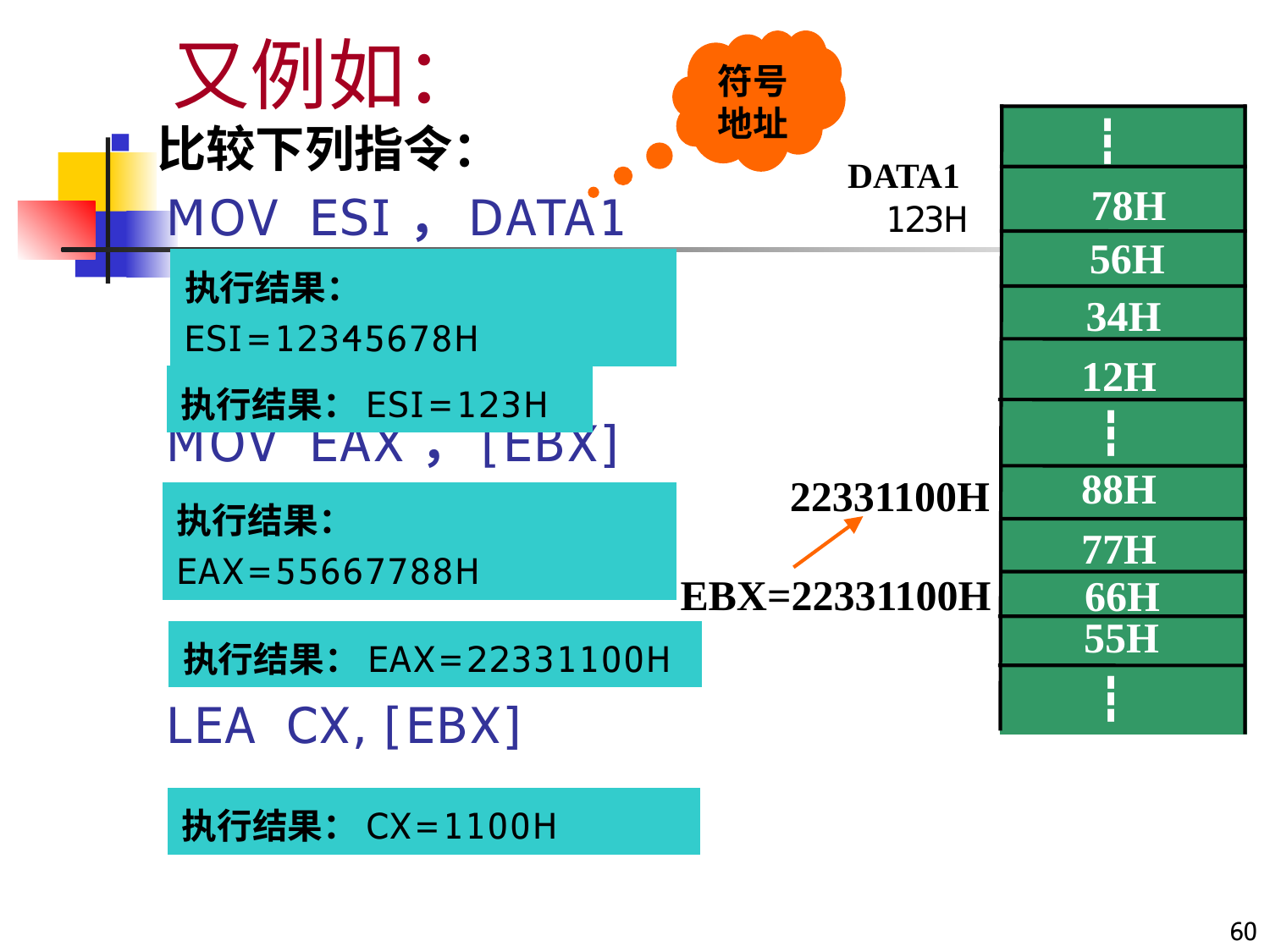

# 又例如：
符号地址

┇
DATA1

78H
123H
56H

34H

12H

┇
88H
22331100H

77H

66H

55H

┇
比较下列指令：
    MOV  ESI，DATA1

    LEA  ESI，DATA1

    MOV  EAX，[EBX]

    LEA  EAX，[EBX]

    LEA  CX, [EBX]
执行结果：ESI=12345678H
执行结果：ESI=123H
执行结果：EAX=55667788H

EBX=22331100H
执行结果：EAX=22331100H
执行结果：CX=1100H
60